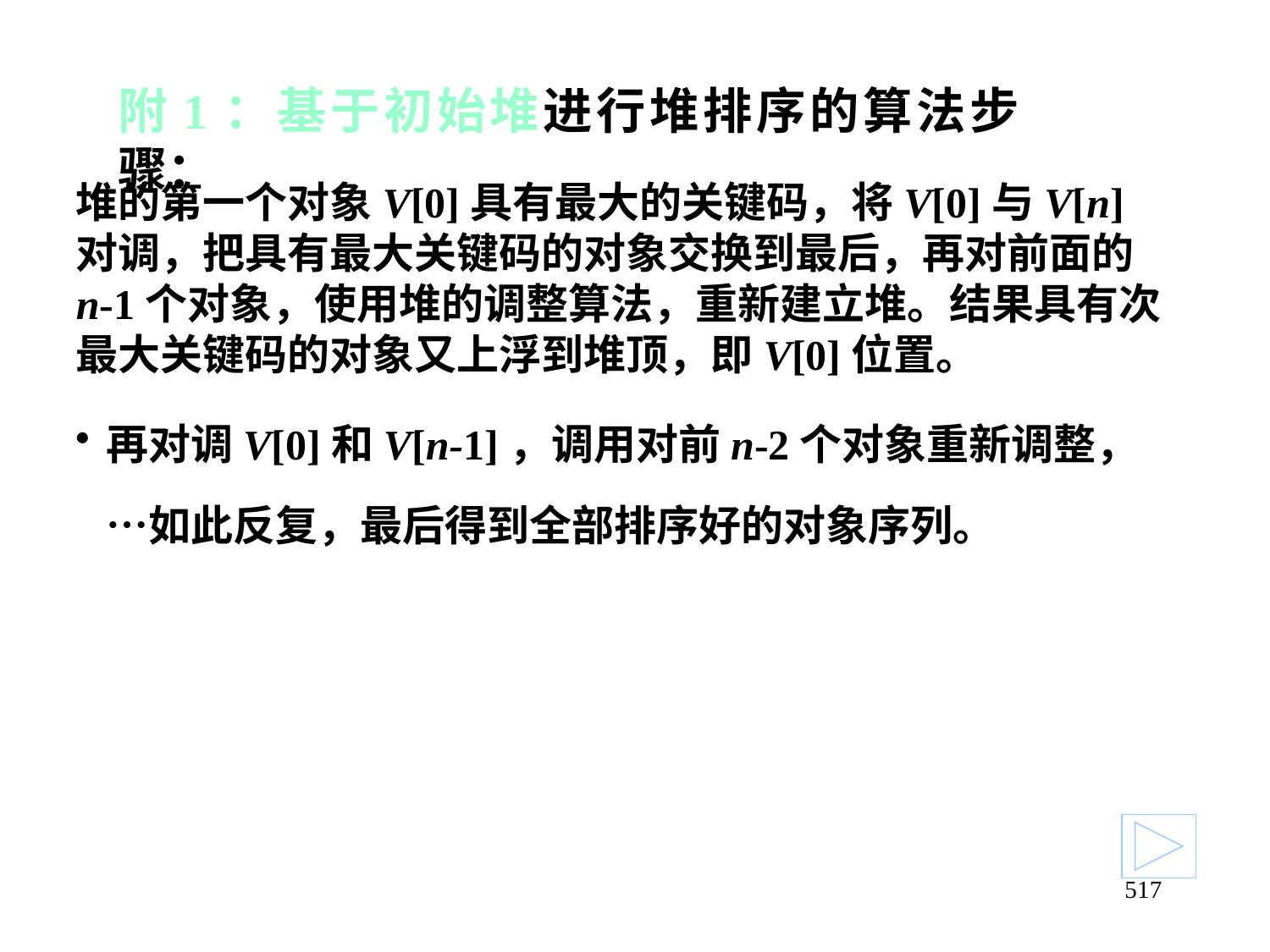

# 附1：基于初始堆进行堆排序的算法步骤：
堆的第一个对象V[0]具有最大的关键码，将V[0]与V[n]对调，把具有最大关键码的对象交换到最后，再对前面的n-1个对象，使用堆的调整算法，重新建立堆。结果具有次最大关键码的对象又上浮到堆顶，即V[0]位置。
再对调V[0]和V[n-1]，调用对前n-2个对象重新调整，…如此反复，最后得到全部排序好的对象序列。

517